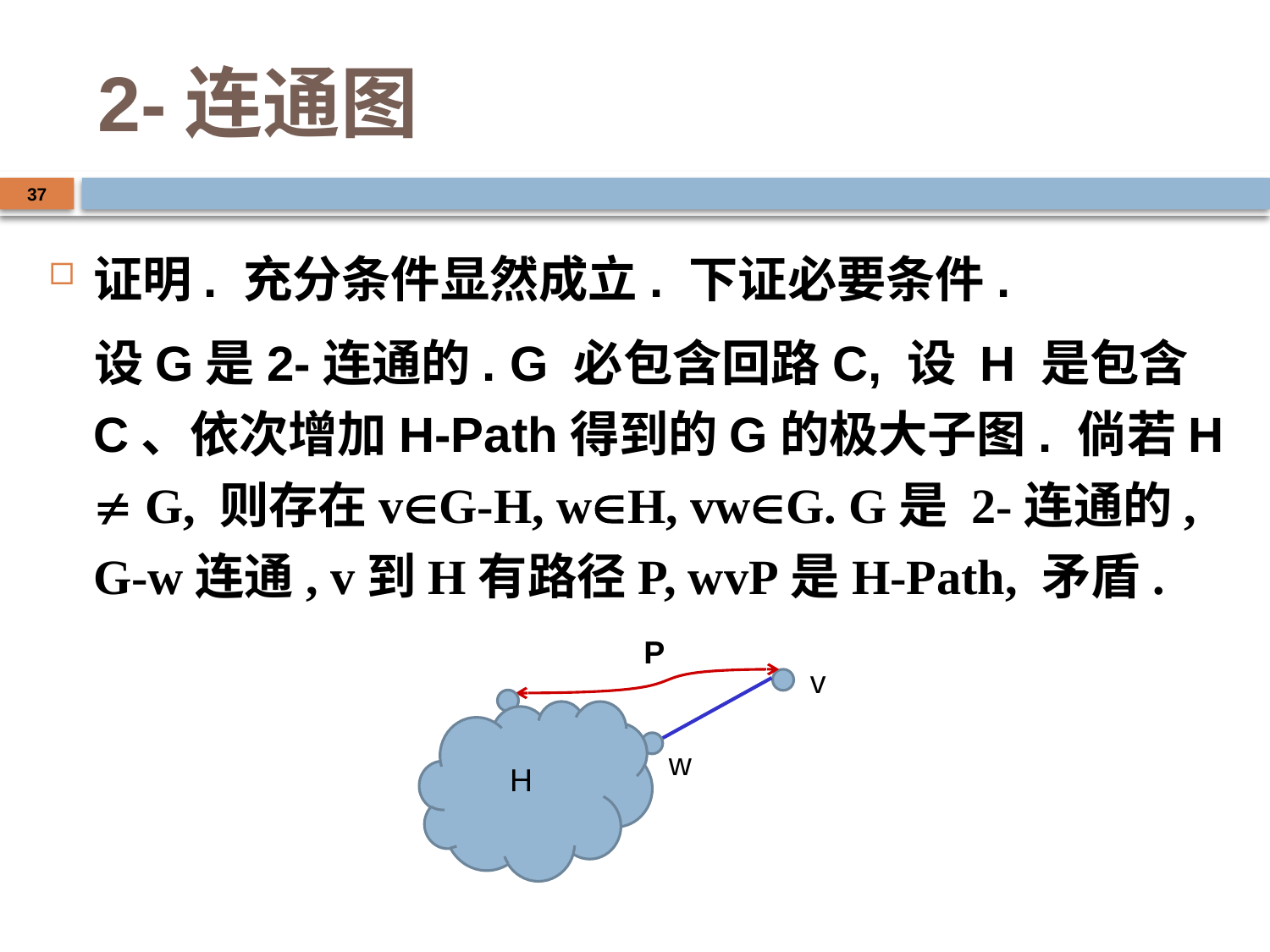

# 2-连通图
37
证明. 充分条件显然成立. 下证必要条件.
   设G是2-连通的. G 必包含回路C, 设 H 是包含C、依次增加H-Path得到的G的极大子图. 倘若H ≠ G, 则存在v∈G-H, w∈H, vw∈G. G是 2-连通的, G-w连通, v到H有路径P, wvP是H-Path, 矛盾.
P
v

w

H